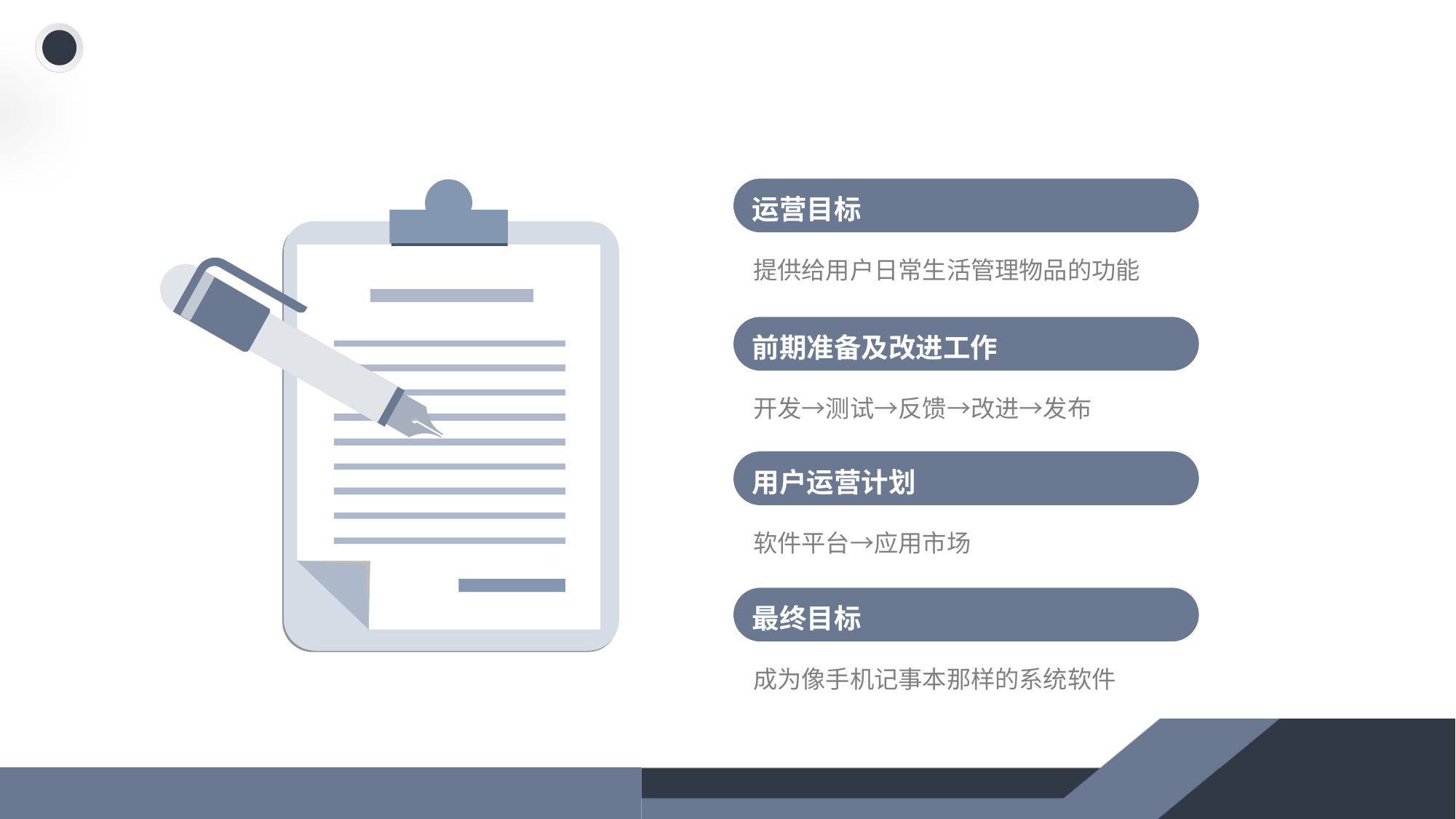

运营目标

提供给用户日常生活管理物品的功能
前期准备及改进工作
开发→测试→反馈→改进→发布
用户运营计划
软件平台→应用市场
最终目标
成为像手机记事本那样的系统软件